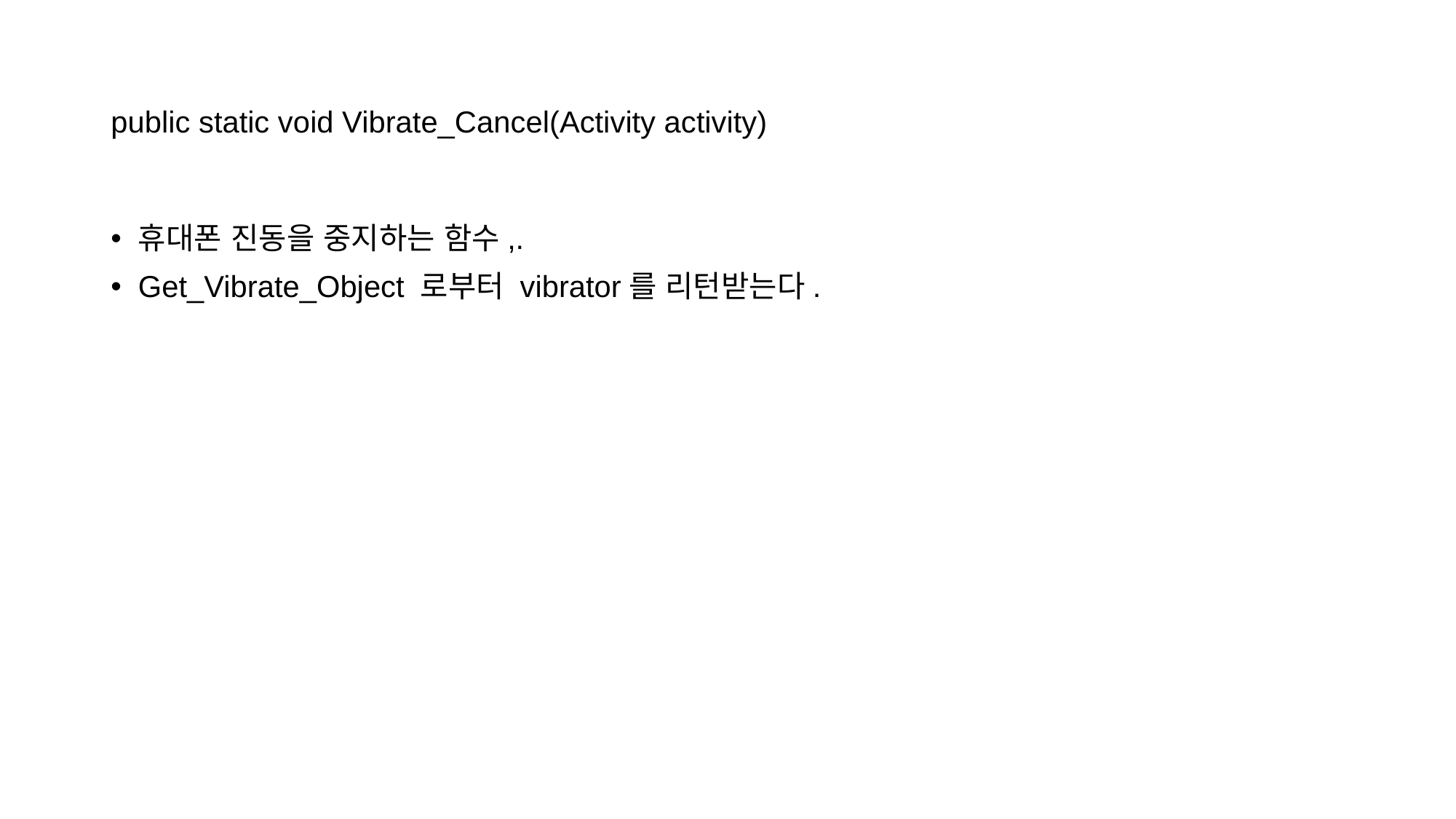

# public static void Vibrate_Cancel(Activity activity)
휴대폰 진동을 중지하는 함수,.
Get_Vibrate_Object 로부터 vibrator를 리턴받는다.